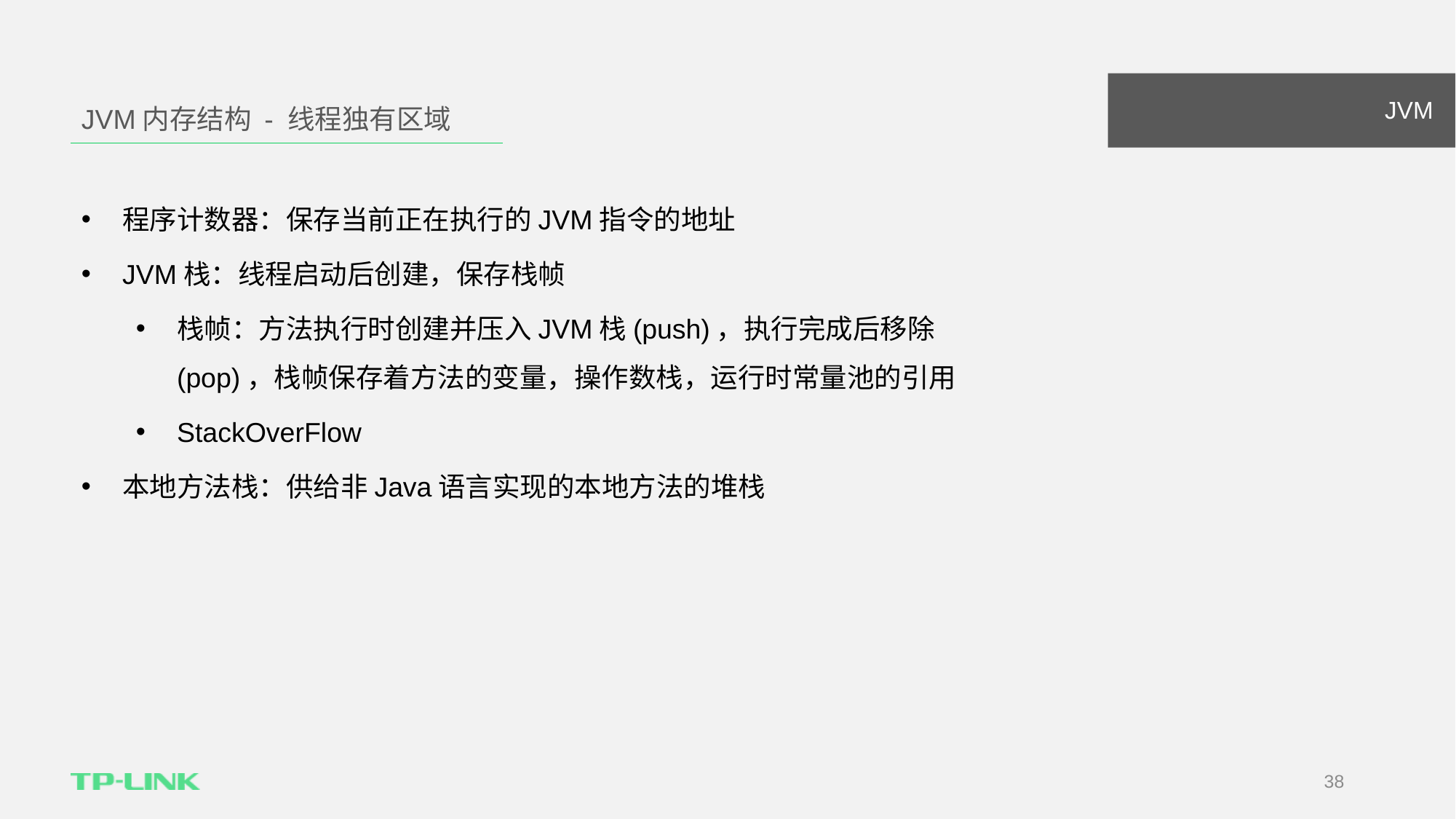

JVM
# JVM内存结构 - 线程独有区域
程序计数器：保存当前正在执行的JVM指令的地址
JVM栈：线程启动后创建，保存栈帧
栈帧：方法执行时创建并压入JVM栈(push)，执行完成后移除(pop)，栈帧保存着方法的变量，操作数栈，运行时常量池的引用
StackOverFlow
本地方法栈：供给非Java语言实现的本地方法的堆栈

38